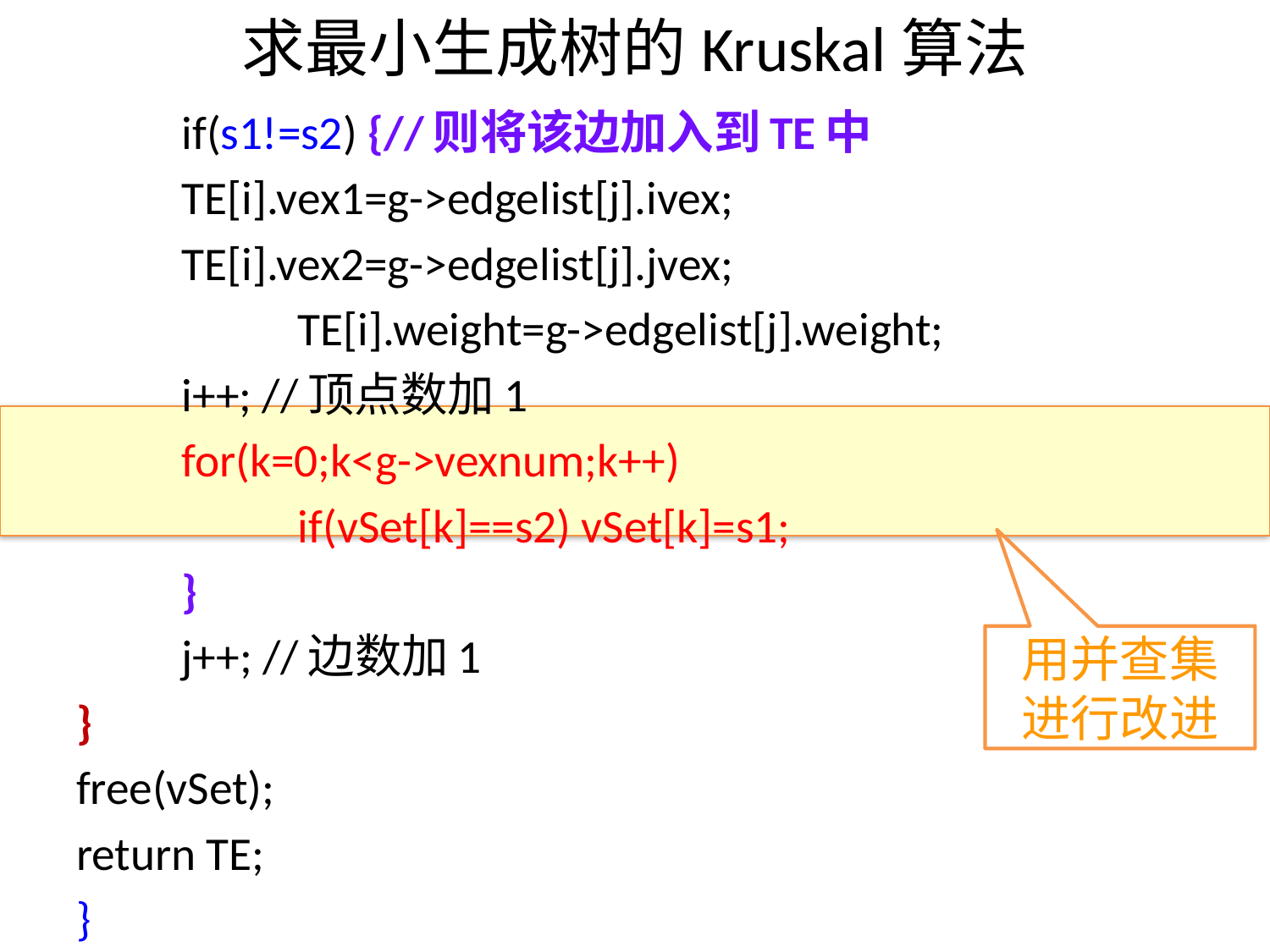

# 求最小生成树的Kruskal算法
	if(s1!=s2) {//则将该边加入到TE中
        		TE[i].vex1=g->edgelist[j].ivex;
        		TE[i].vex2=g->edgelist[j].jvex;
	           TE[i].weight=g->edgelist[j].weight;
        		i++; //顶点数加1
		for(k=0;k<g->vexnum;k++)
		           if(vSet[k]==s2) vSet[k]=s1;
    	}
    	j++; //边数加1
}
free(vSet);
return TE;
}

用并查集进行改进